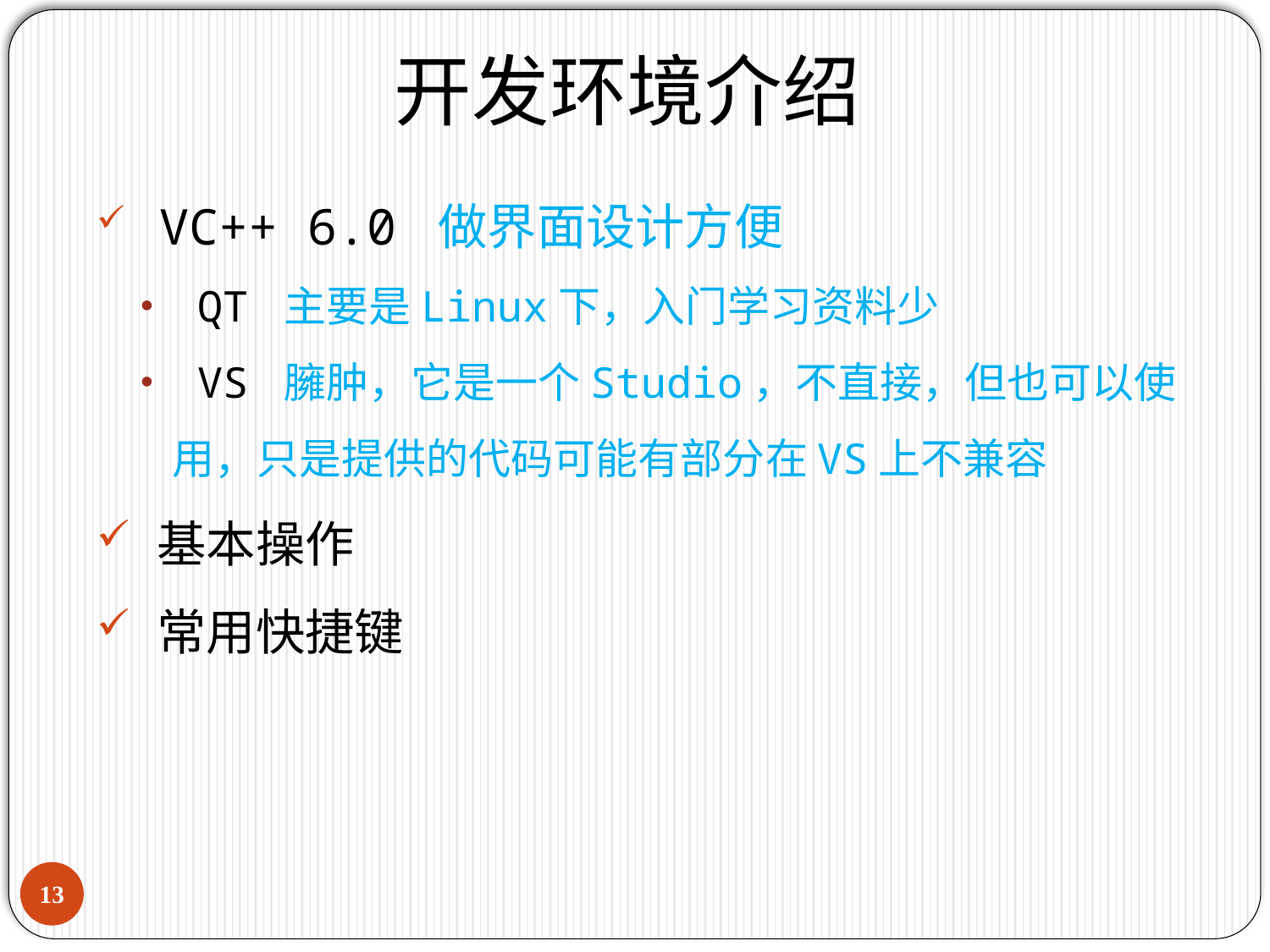

开发环境介绍
 VC++ 6.0 做界面设计方便
 QT 主要是Linux下，入门学习资料少
 VS 臃肿，它是一个Studio，不直接，但也可以使用，只是提供的代码可能有部分在VS上不兼容
 基本操作
 常用快捷键

13